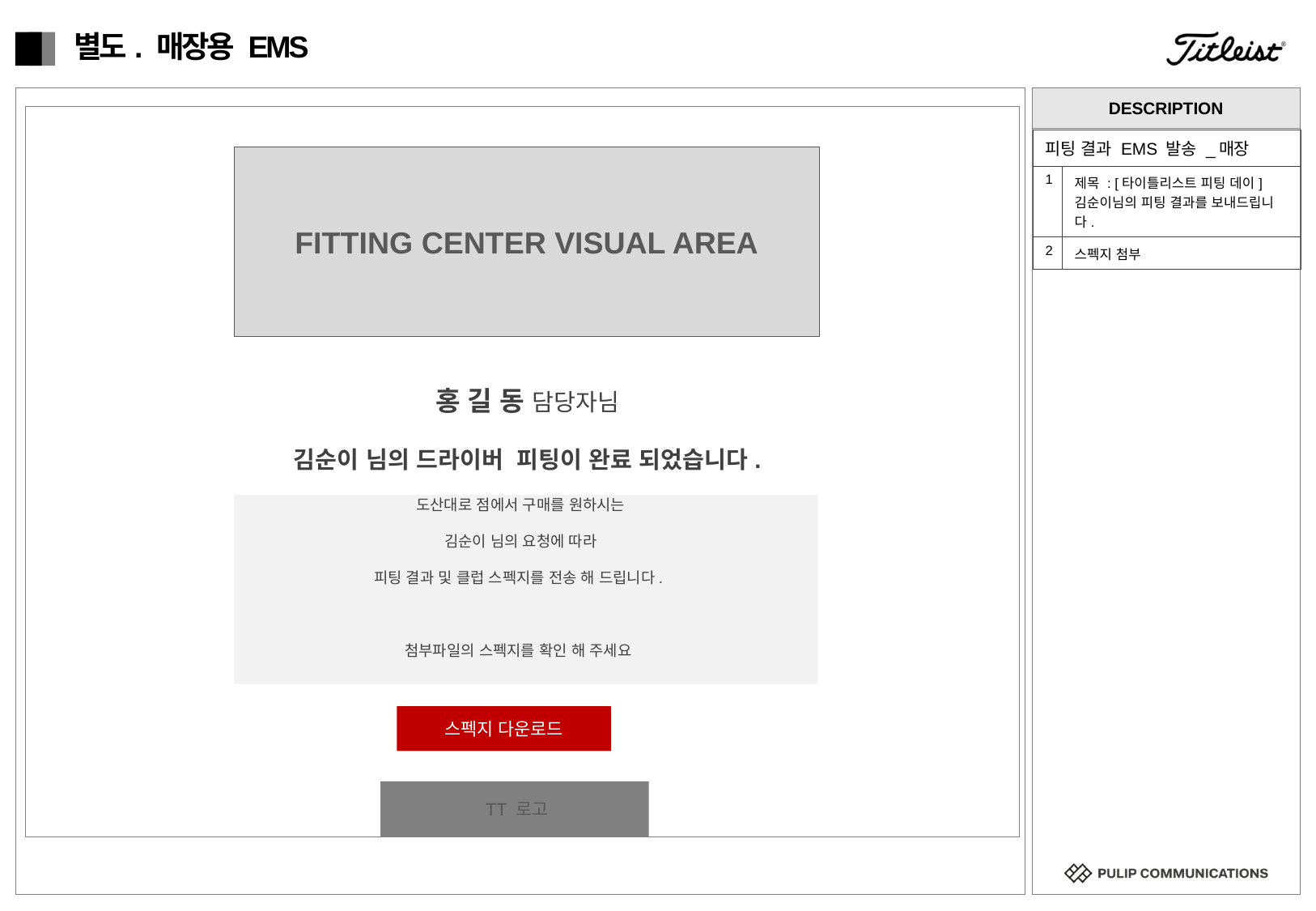

# 별도. 매장용 EMS

| 피팅 결과 EMS 발송 \_매장 |  |
| --- | --- |
| 1 | 제목 : [타이틀리스트 피팅 데이] 김순이님의 피팅 결과를 보내드립니다. |
| 2 | 스펙지 첨부 |
FITTING CENTER VISUAL AREA
홍 길 동 담당자님
김순이 님의 드라이버  피팅이 완료 되었습니다.

도산대로 점에서 구매를 원하시는
김순이 님의 요청에 따라
피팅 결과 및 클럽 스펙지를 전송 해 드립니다.

첨부파일의 스펙지를 확인 해 주세요

스펙지 다운로드
 TT 로고